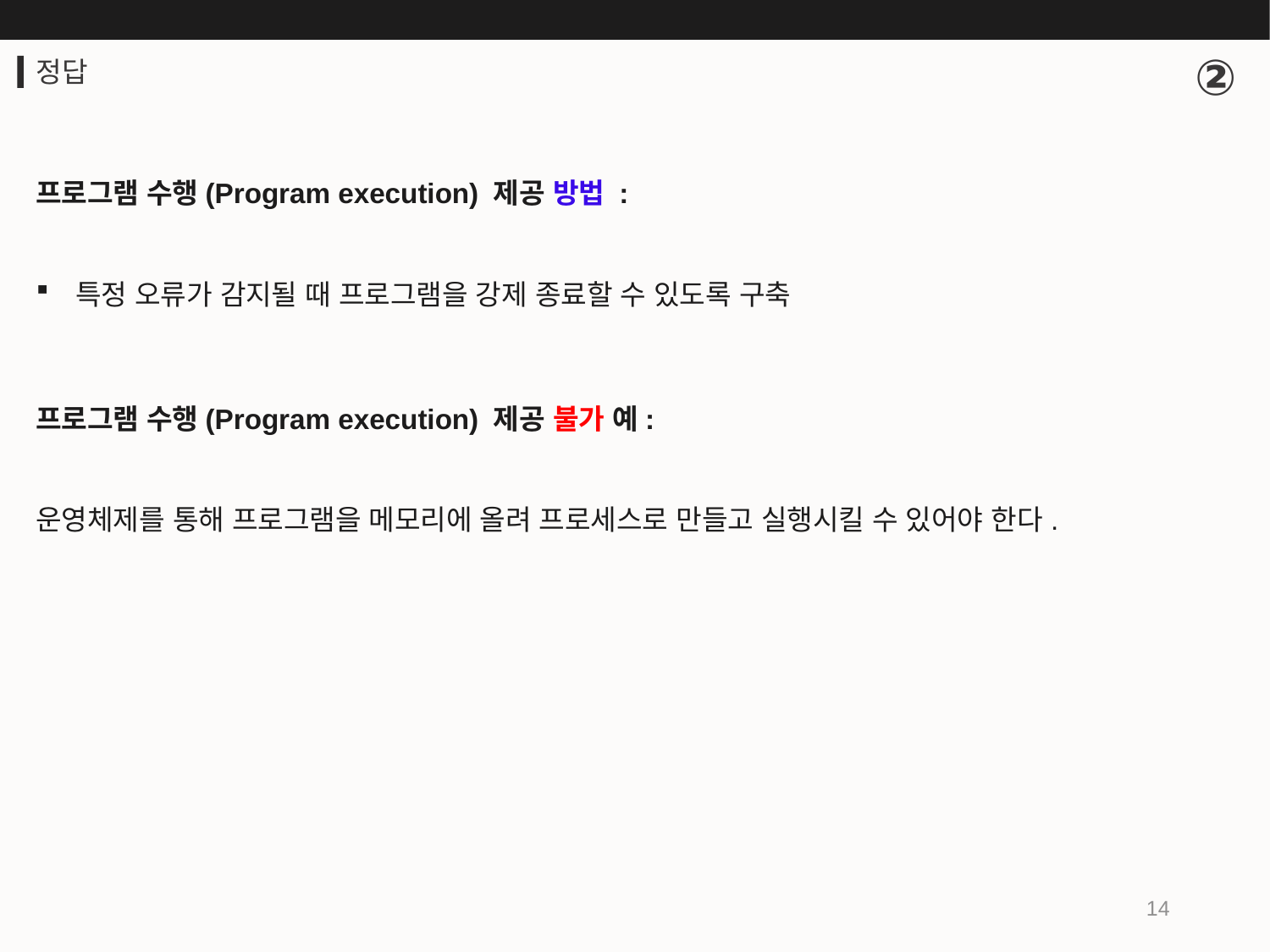

②
정답

프로그램 수행(Program execution) 제공 방법 :

특정 오류가 감지될 때 프로그램을 강제 종료할 수 있도록 구축

프로그램 수행(Program execution) 제공 불가 예:

운영체제를 통해 프로그램을 메모리에 올려 프로세스로 만들고 실행시킬 수 있어야 한다.
14